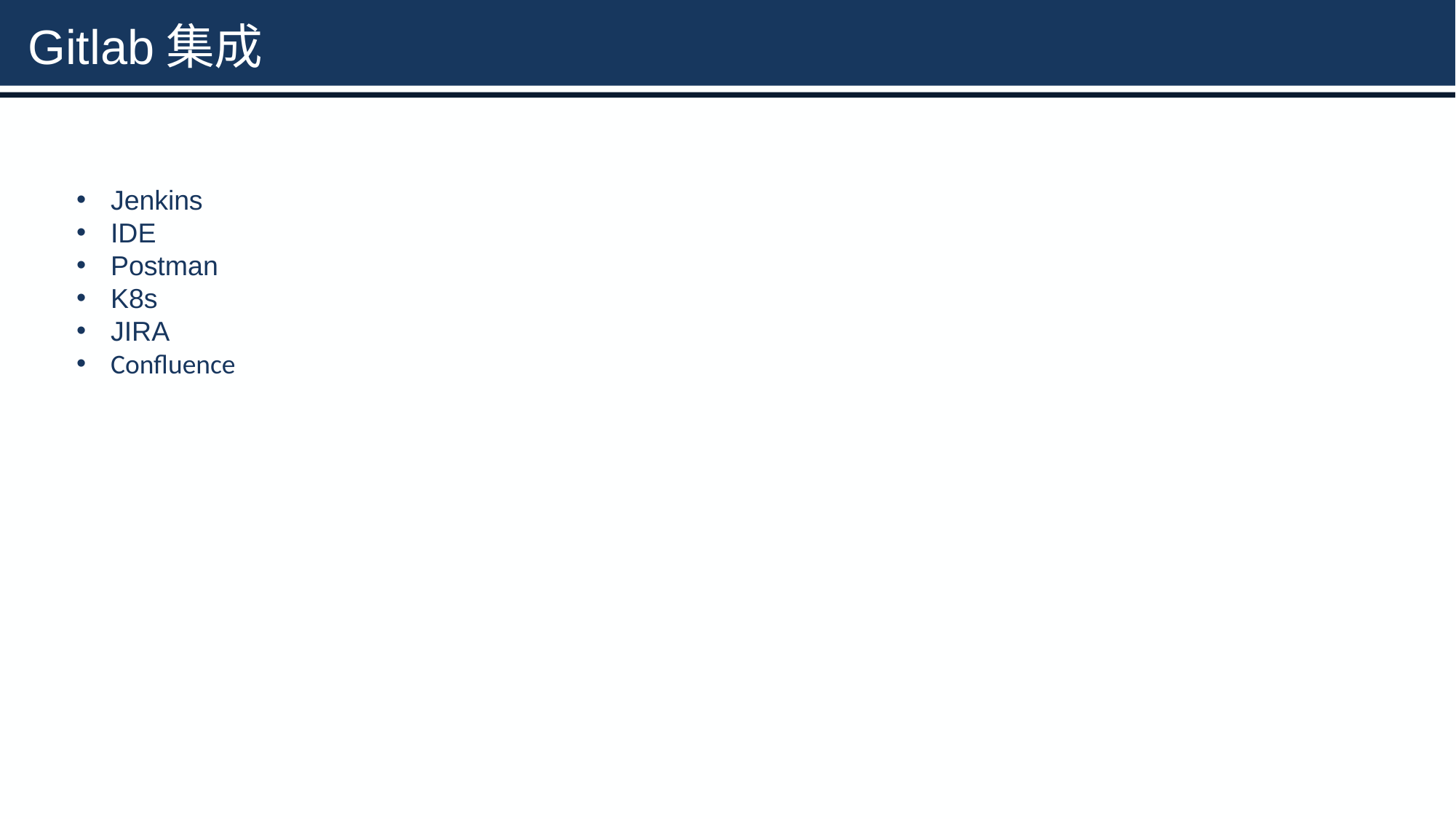

# Gitlab集成
Jenkins
IDE
Postman
K8s
JIRA
Confluence